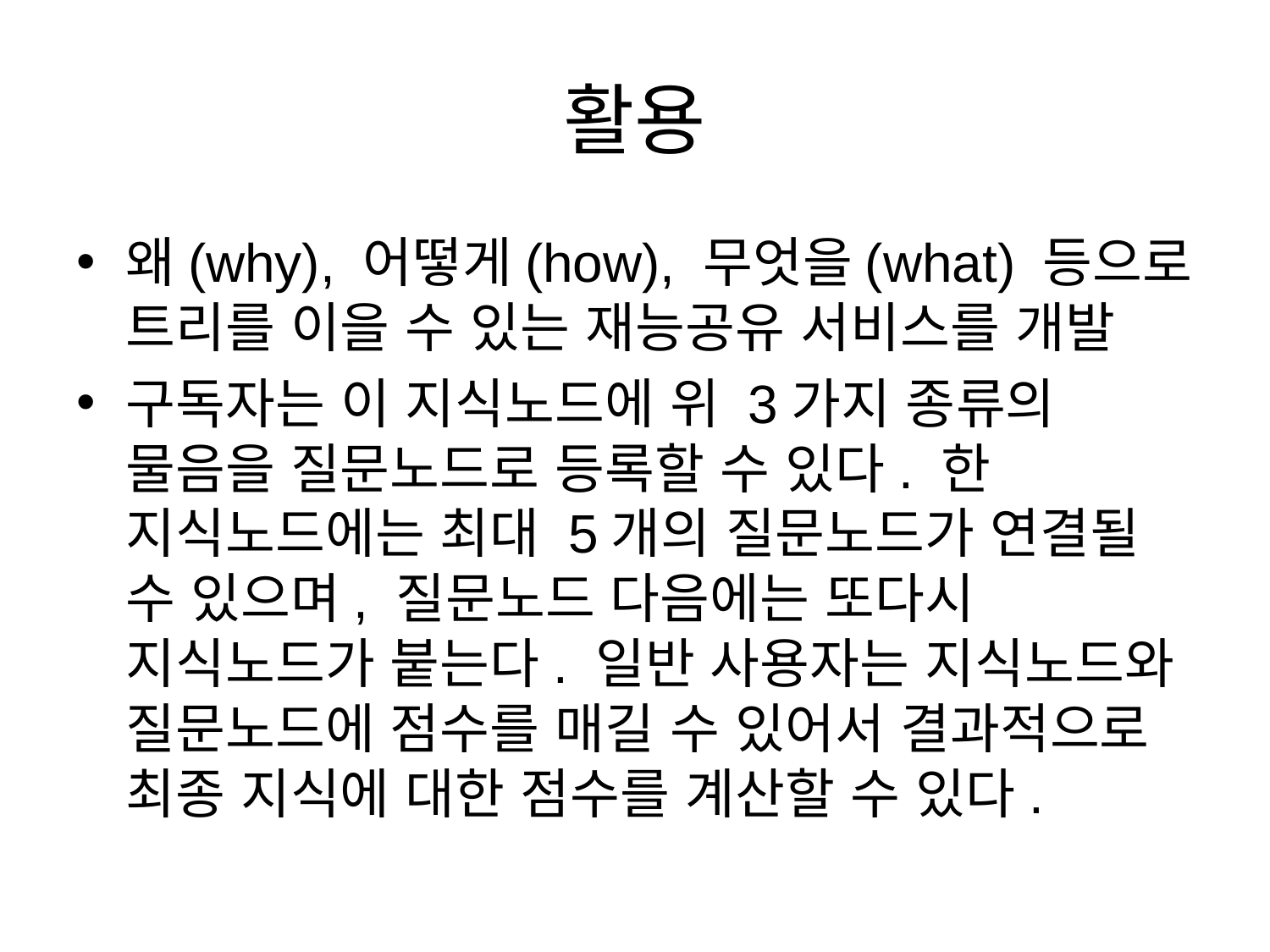

# 활용
왜(why), 어떻게(how), 무엇을(what) 등으로 트리를 이을 수 있는 재능공유 서비스를 개발
구독자는 이 지식노드에 위 3가지 종류의 물음을 질문노드로 등록할 수 있다. 한 지식노드에는 최대 5개의 질문노드가 연결될 수 있으며, 질문노드 다음에는 또다시 지식노드가 붙는다. 일반 사용자는 지식노드와 질문노드에 점수를 매길 수 있어서 결과적으로 최종 지식에 대한 점수를 계산할 수 있다.